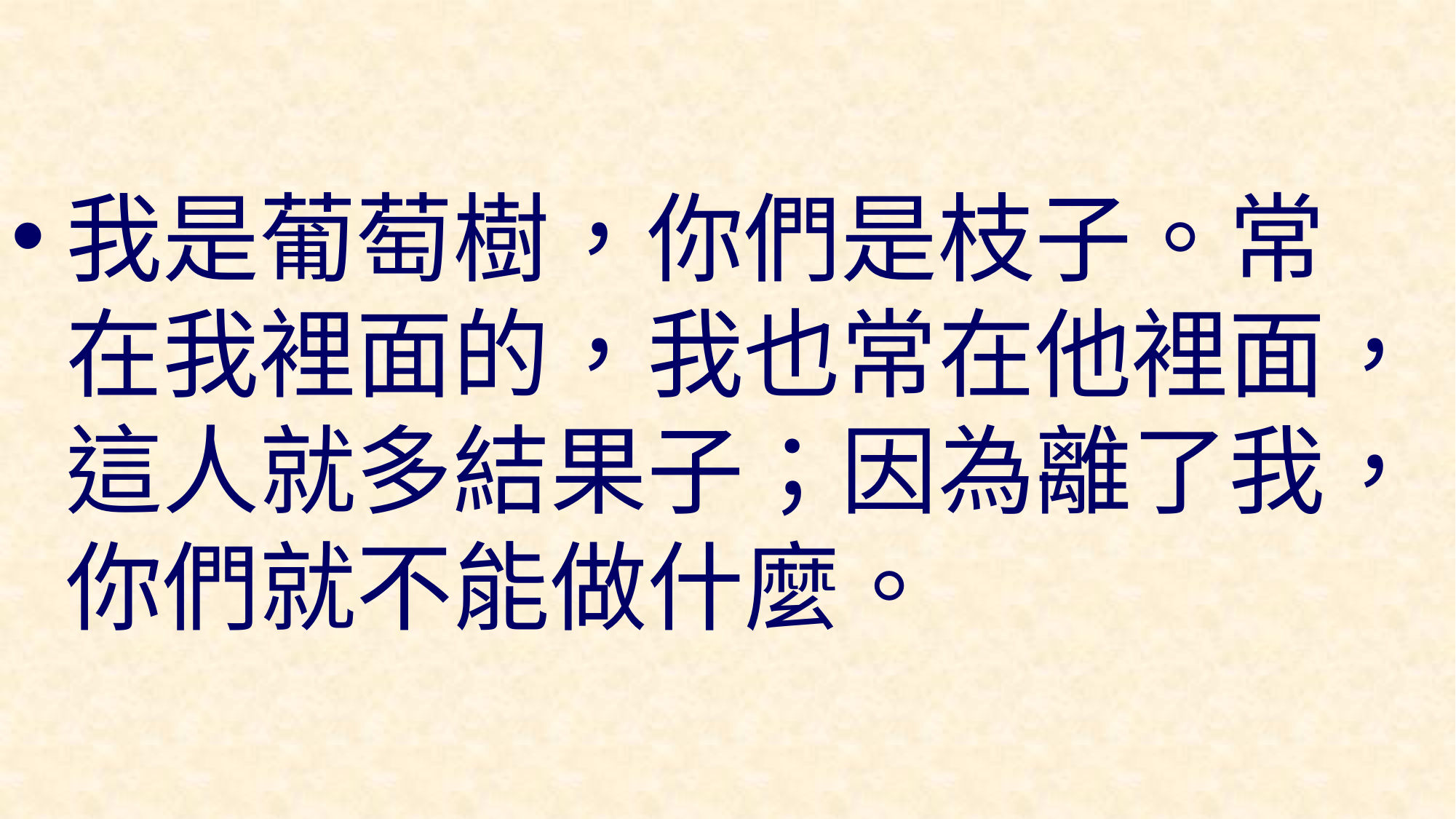

我是葡萄樹，你們是枝子。常在我裡面的，我也常在他裡面，這人就多結果子；因為離了我，你們就不能做什麼。